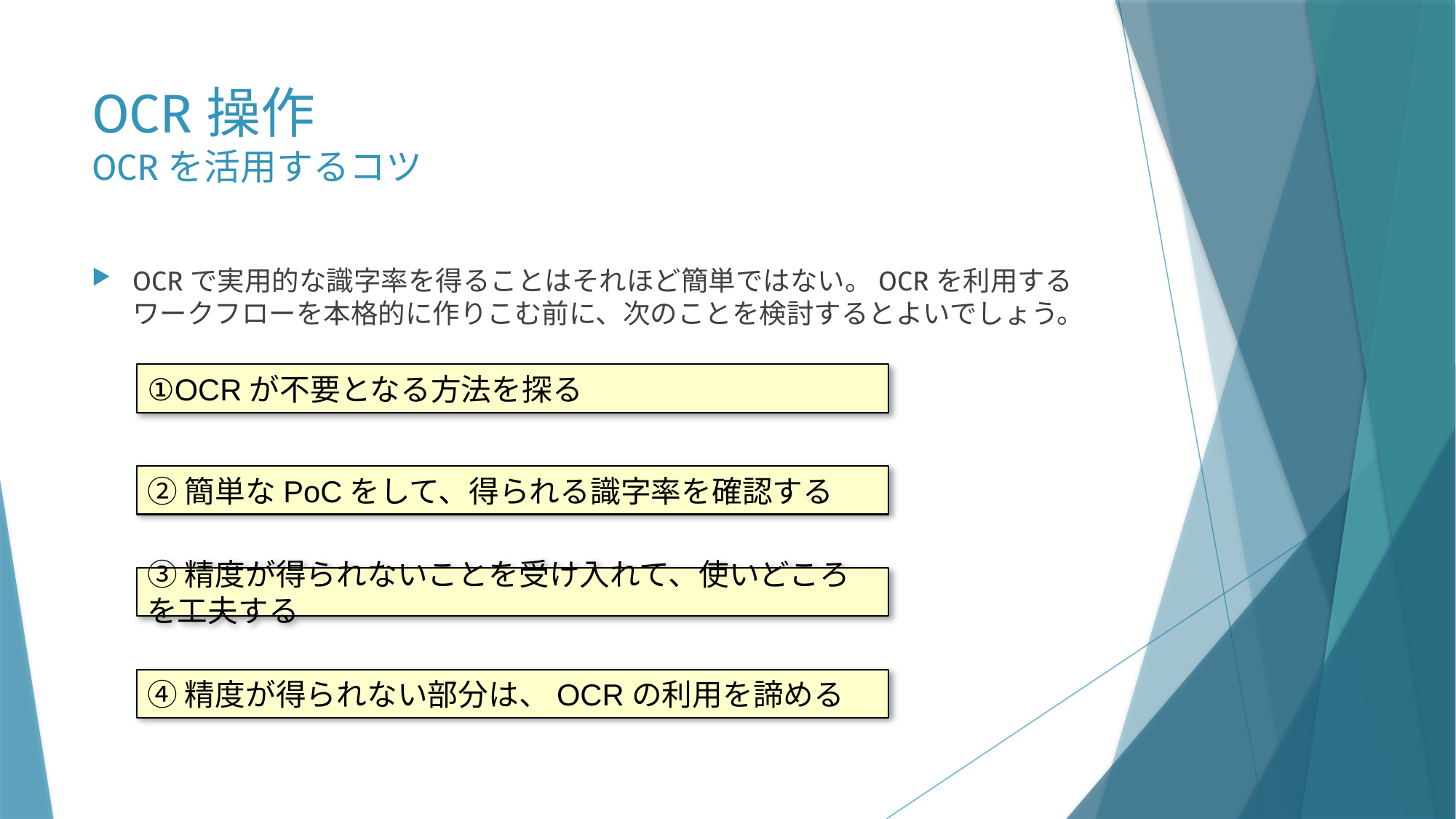

# OCR操作 OCRを活用するコツ
OCRで実用的な識字率を得ることはそれほど簡単ではない。OCRを利用するワークフローを本格的に作りこむ前に、次のことを検討するとよいでしょう。

①OCRが不要となる方法を探る
②簡単なPoCをして、得られる識字率を確認する
③精度が得られないことを受け入れて、使いどころを工夫する
④精度が得られない部分は、OCRの利用を諦める